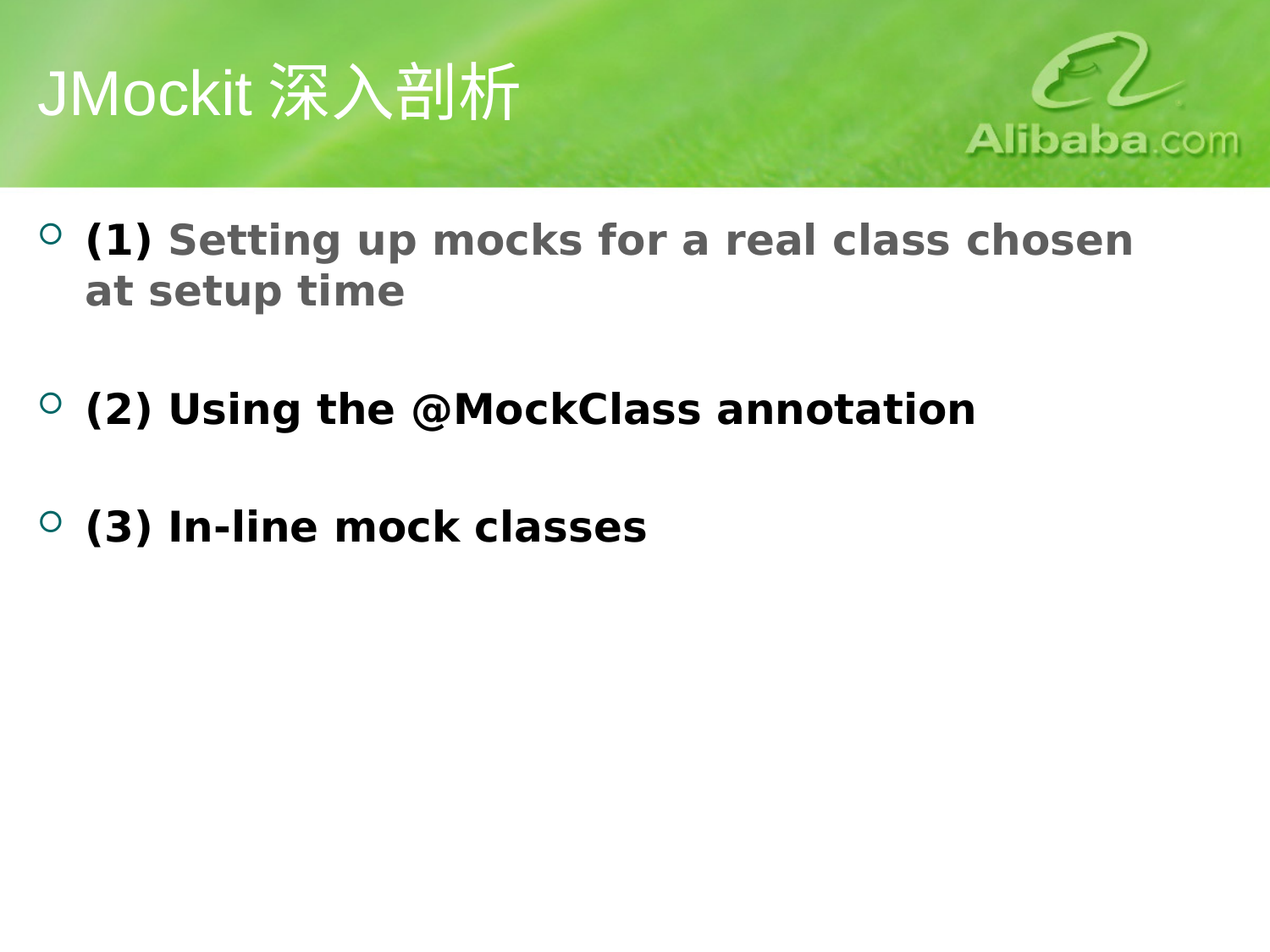

# JMockit深入剖析
(1) Setting up mocks for a real class chosen at setup time

(2) Using the @MockClass annotation

(3) In-line mock classes